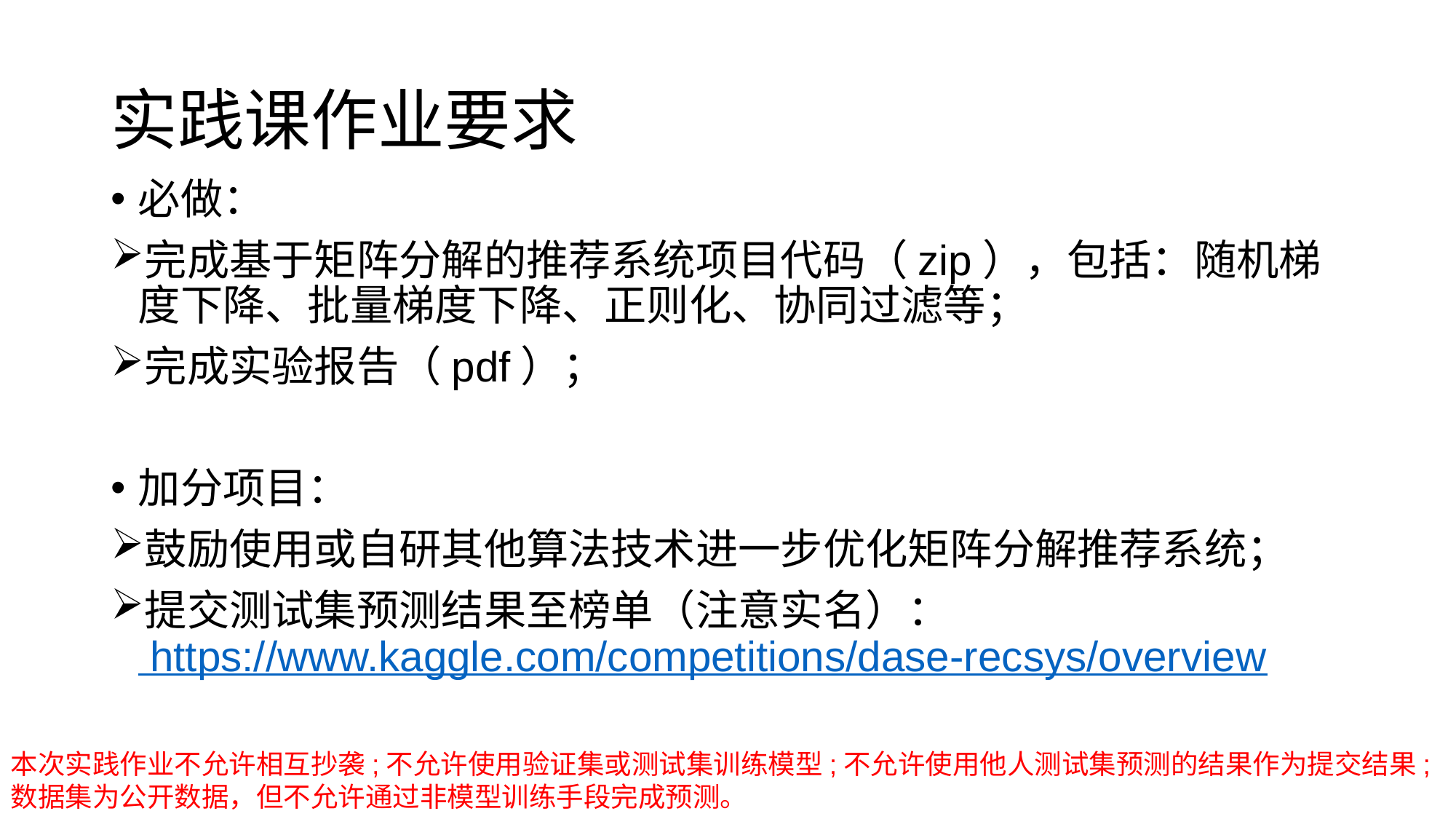

# 实践课作业要求
必做：
完成基于矩阵分解的推荐系统项目代码（zip），包括：随机梯度下降、批量梯度下降、正则化、协同过滤等；
完成实验报告（pdf）；

加分项目：
鼓励使用或自研其他算法技术进一步优化矩阵分解推荐系统；
提交测试集预测结果至榜单（注意实名）： https://www.kaggle.com/competitions/dase-recsys/overview

本次实践作业不允许相互抄袭;不允许使用验证集或测试集训练模型;不允许使用他人测试集预测的结果作为提交结果;数据集为公开数据，但不允许通过非模型训练手段完成预测。